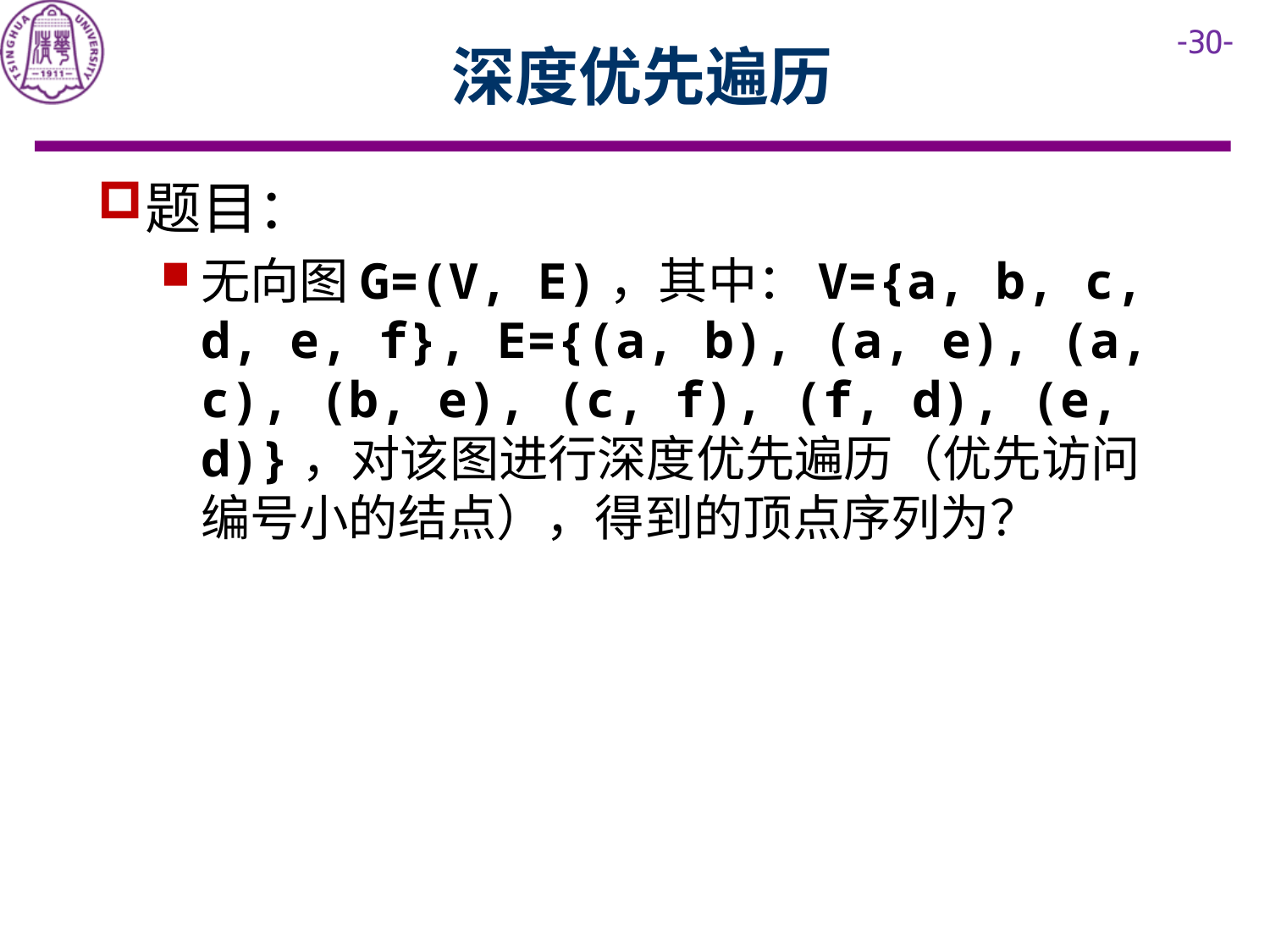

# 深度优先遍历
题目：
无向图G=(V, E)，其中：V={a, b, c, d, e, f}, E={(a, b), (a, e), (a, c), (b, e), (c, f), (f, d), (e, d)}，对该图进行深度优先遍历（优先访问编号小的结点），得到的顶点序列为？